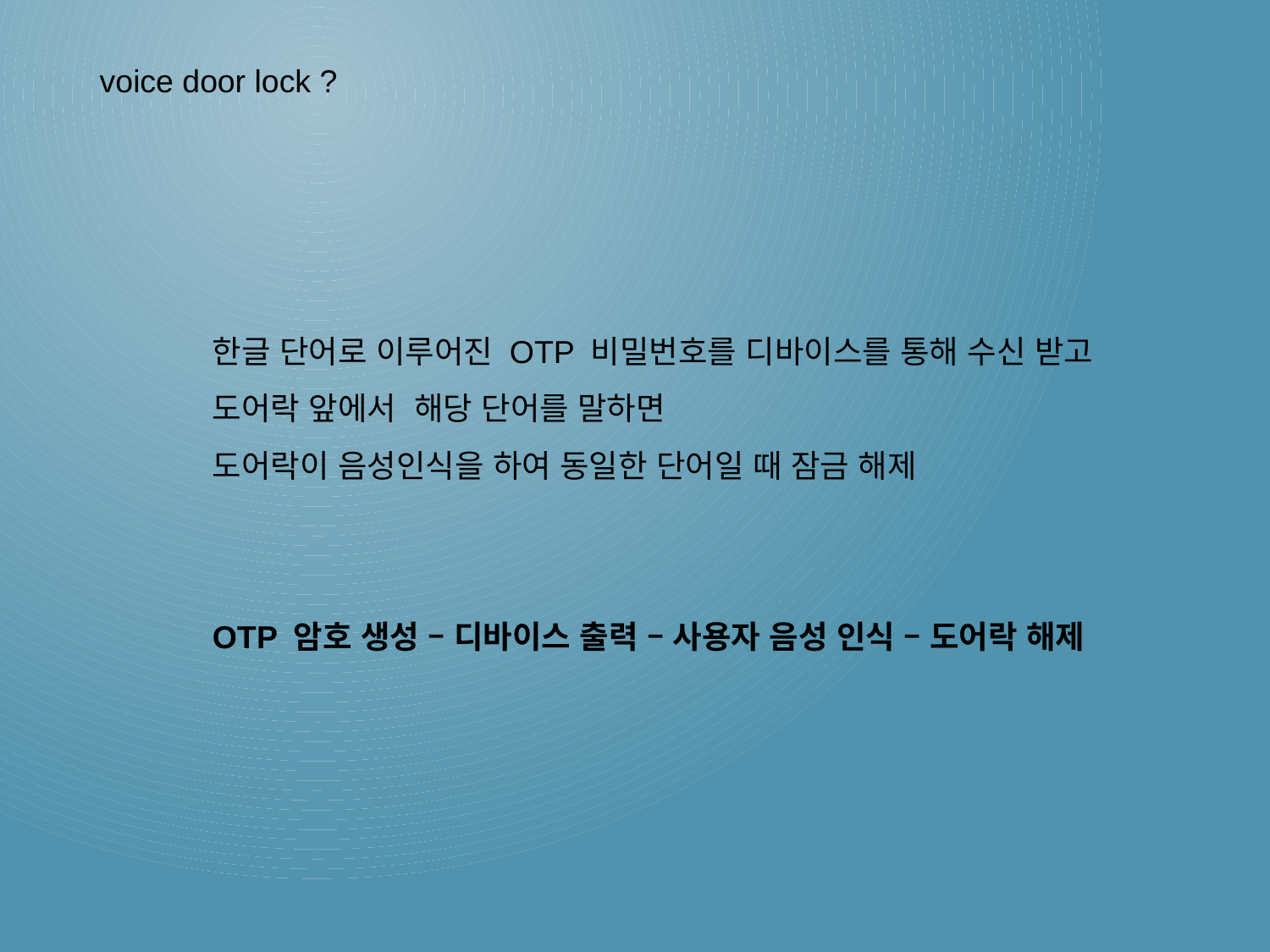

voice door lock ?
한글 단어로 이루어진 OTP 비밀번호를 디바이스를 통해 수신 받고
도어락 앞에서  해당 단어를 말하면
도어락이 음성인식을 하여 동일한 단어일 때 잠금 해제

OTP 암호 생성 – 디바이스 출력 – 사용자 음성 인식 – 도어락 해제